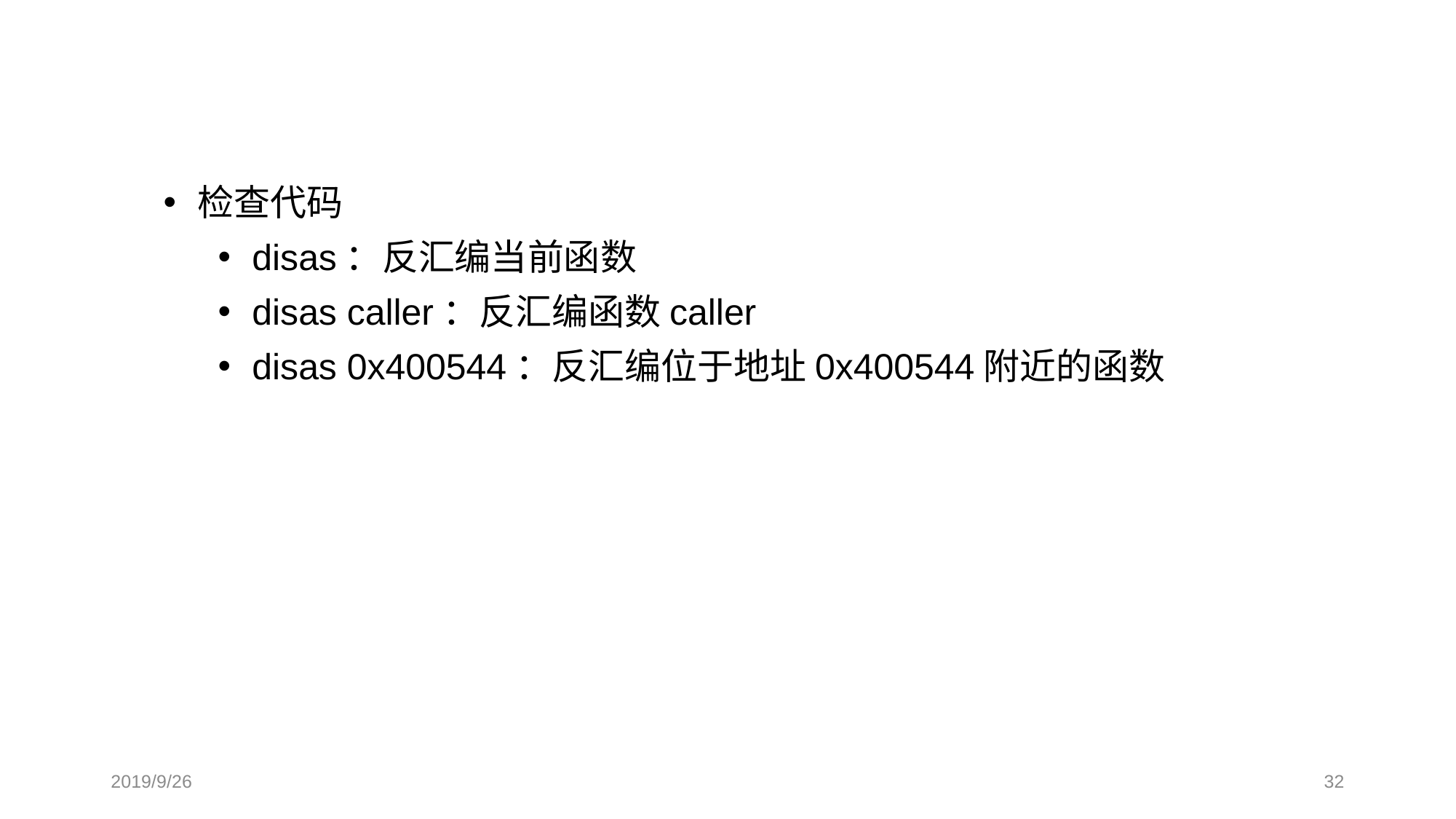

检查代码
disas：反汇编当前函数
disas caller：反汇编函数caller
disas 0x400544：反汇编位于地址0x400544附近的函数
2019/9/26
32